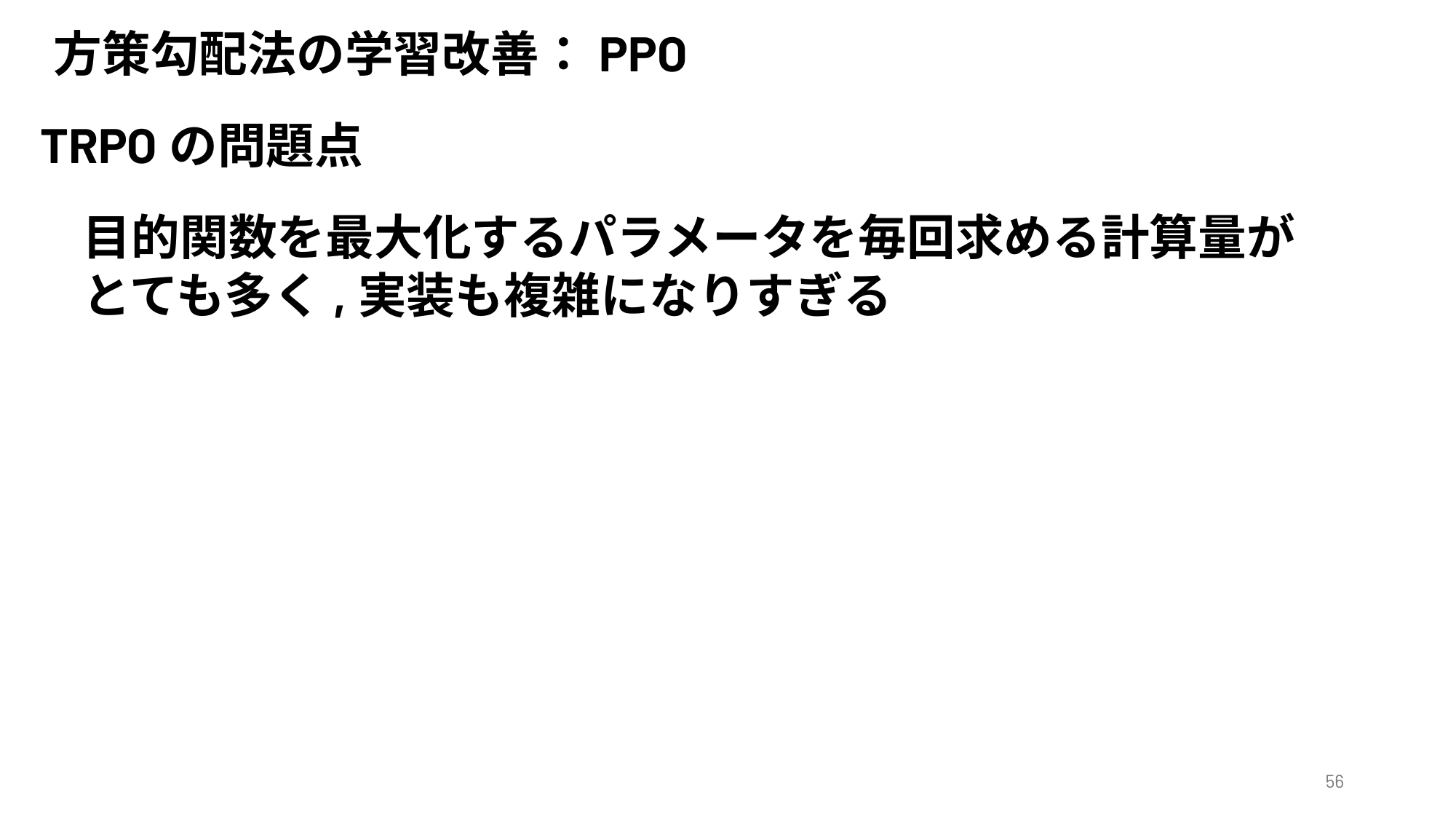

方策勾配法の学習改善：PPO
TRPOの問題点
目的関数を最大化するパラメータを毎回求める計算量がとても多く,実装も複雑になりすぎる
56